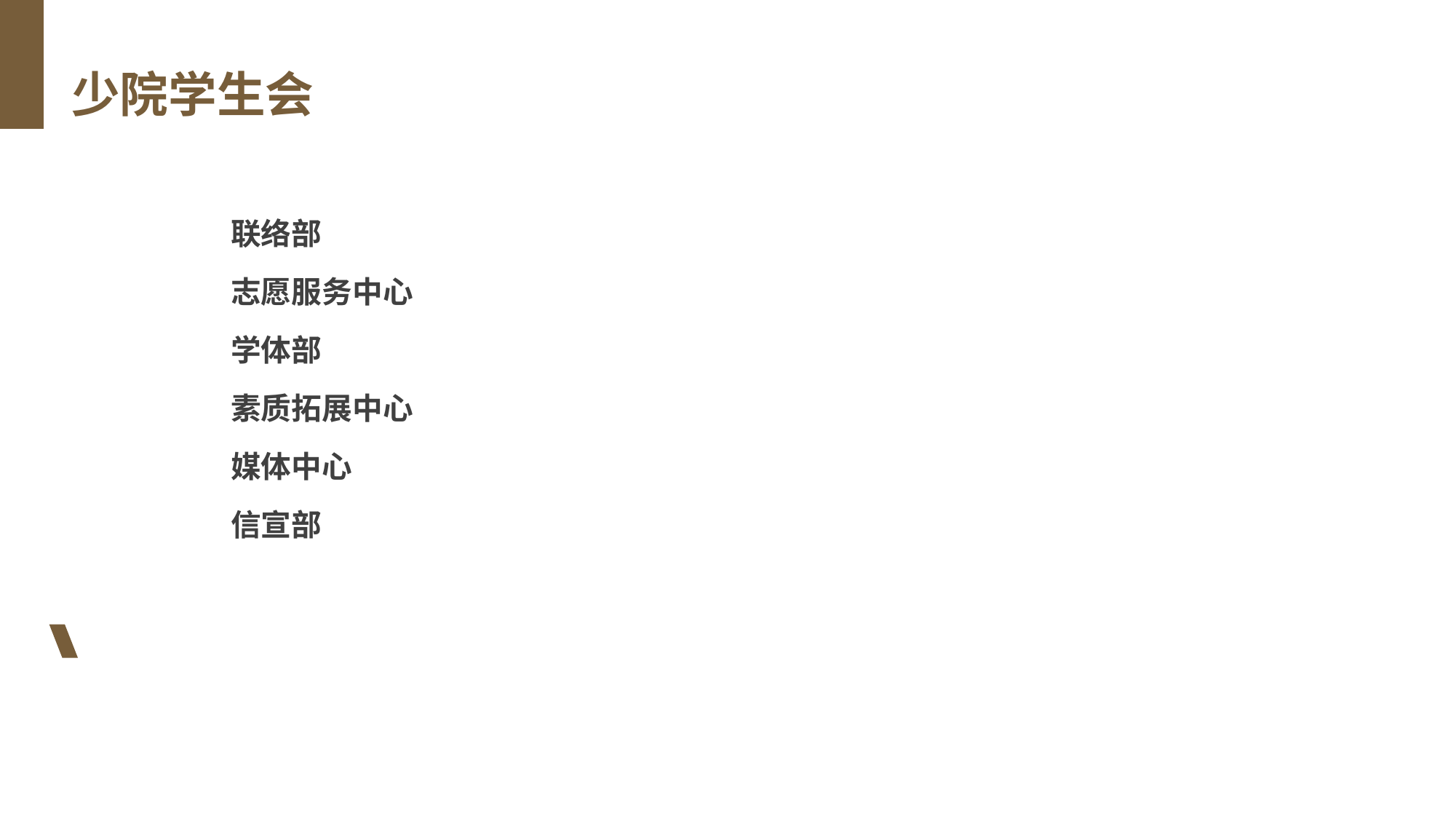

少院学生会
联络部
志愿服务中心
学体部
素质拓展中心
媒体中心
信宣部